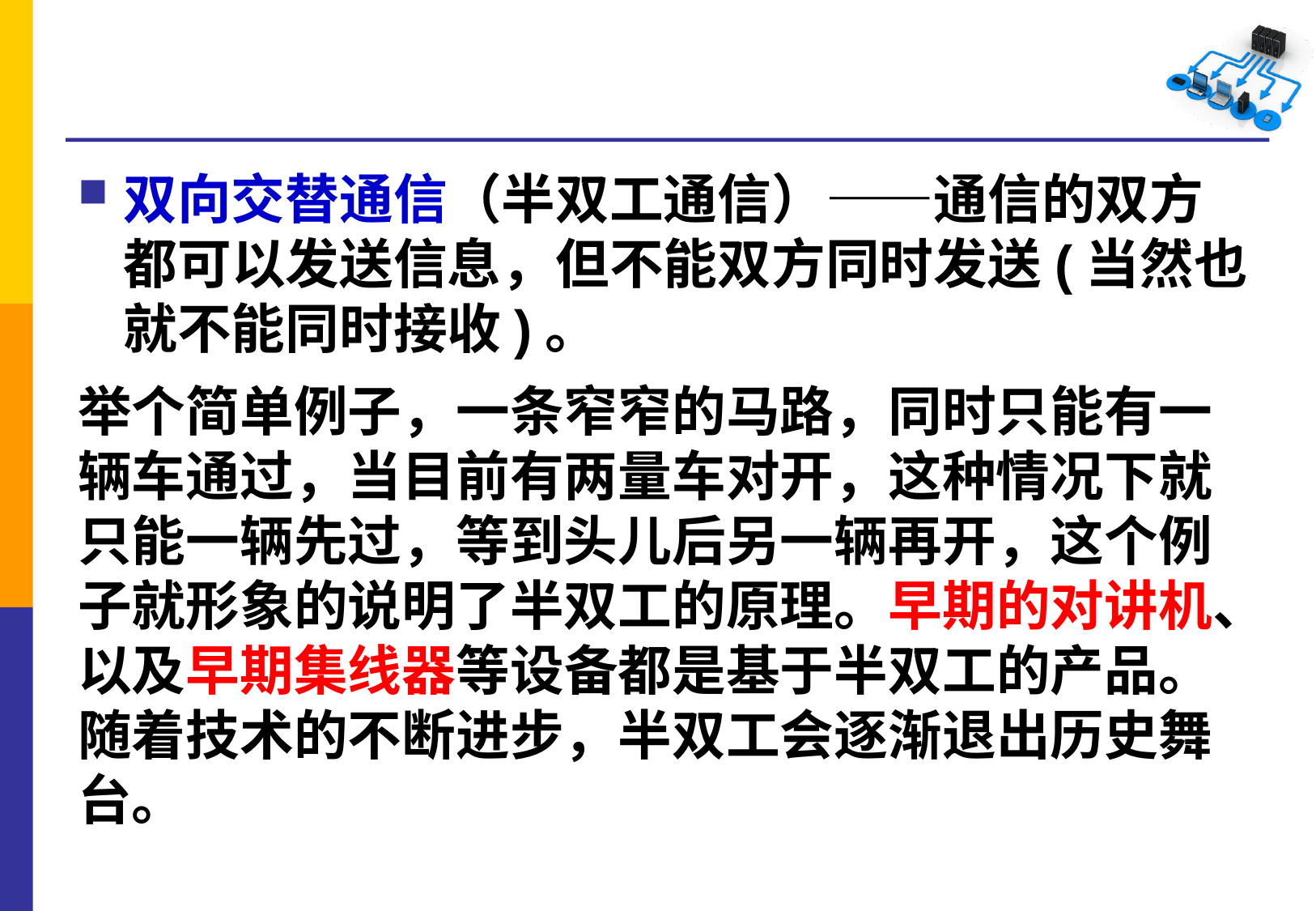

#
双向交替通信（半双工通信）——通信的双方都可以发送信息，但不能双方同时发送(当然也就不能同时接收)。
举个简单例子，一条窄窄的马路，同时只能有一辆车通过，当目前有两量车对开，这种情况下就只能一辆先过，等到头儿后另一辆再开，这个例子就形象的说明了半双工的原理。早期的对讲机、以及早期集线器等设备都是基于半双工的产品。随着技术的不断进步，半双工会逐渐退出历史舞台。